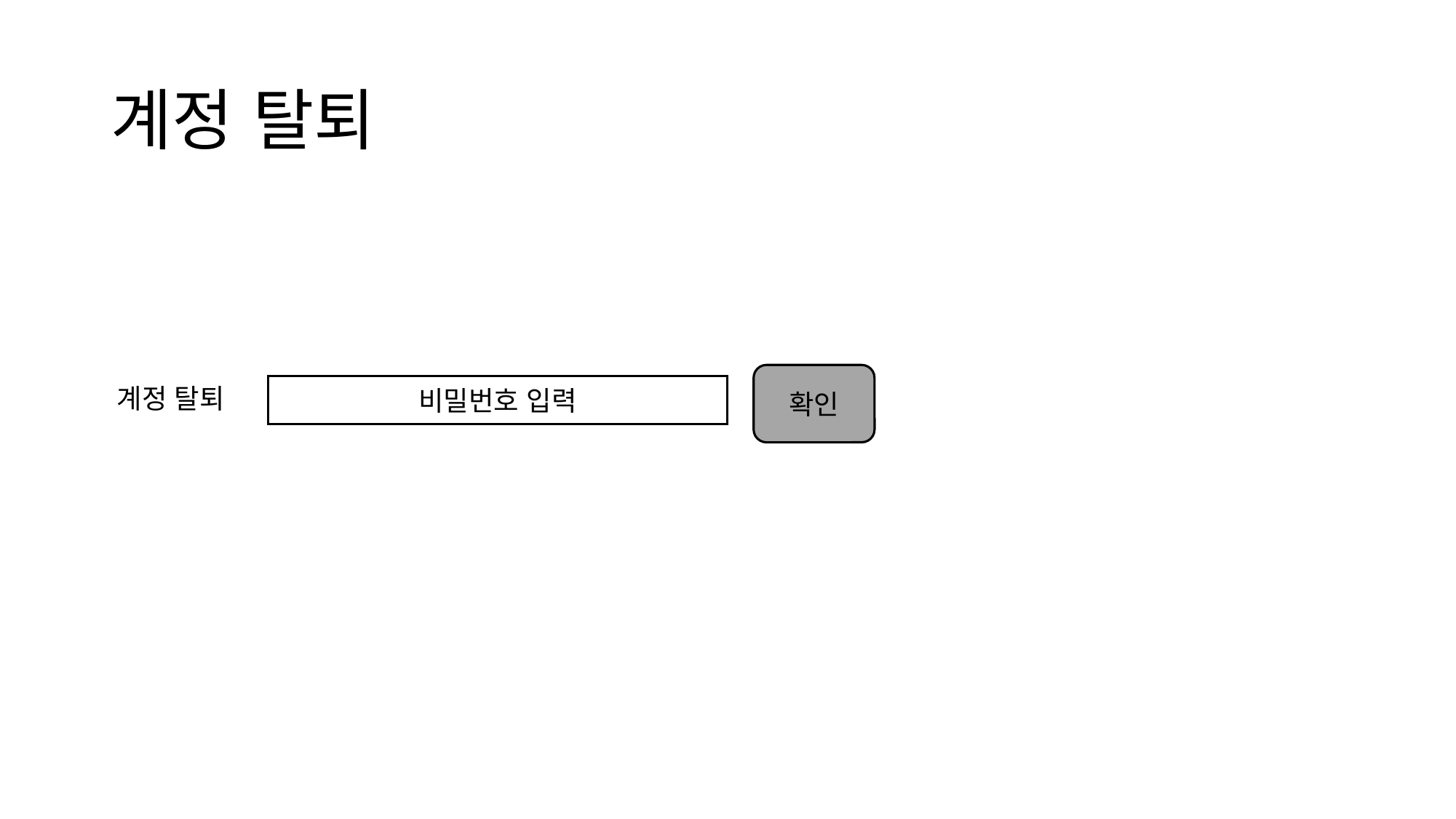

# 계정 탈퇴
확인
계정 탈퇴
비밀번호 입력